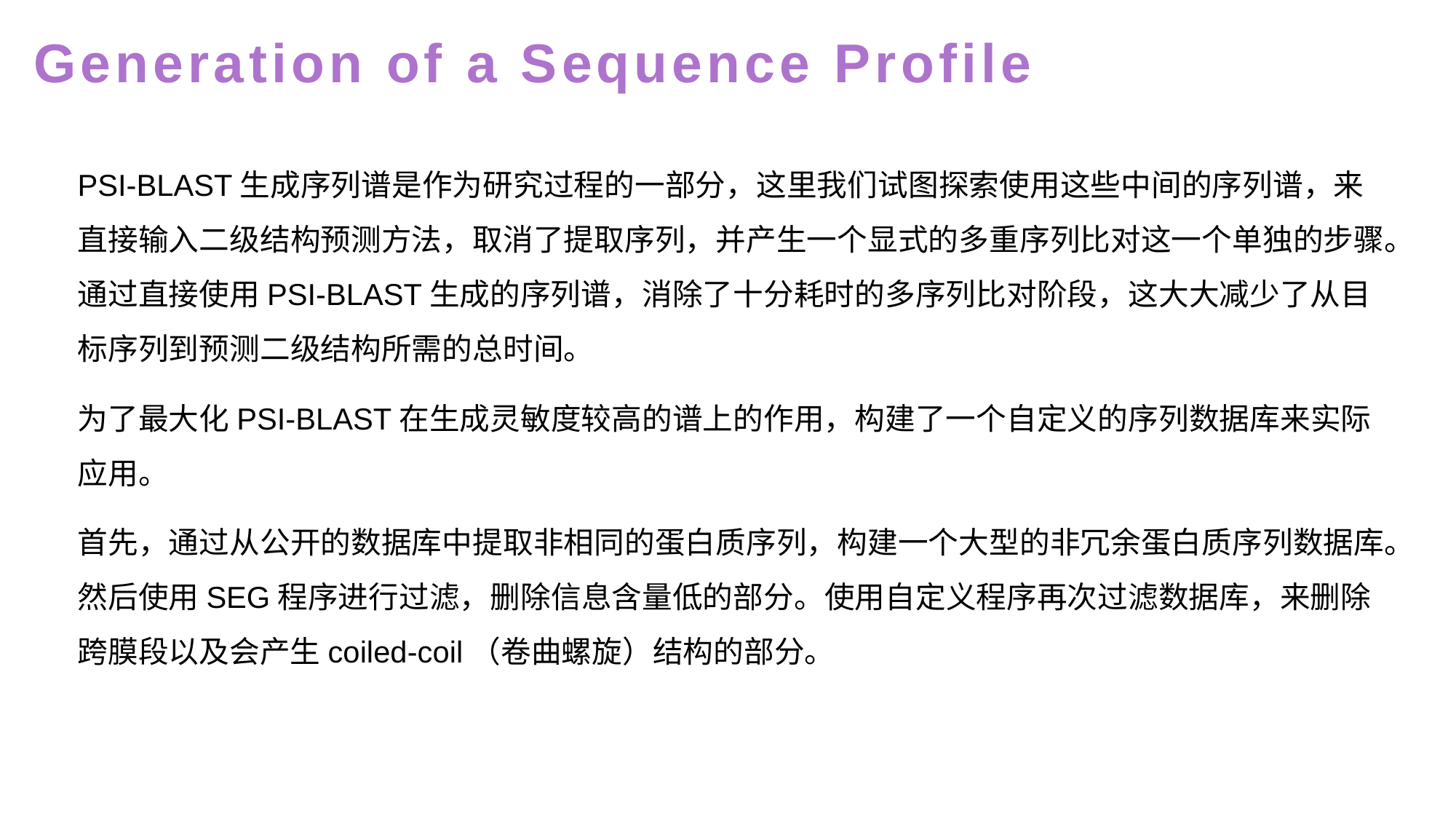

Generation of a Sequence Profile
PSI-BLAST生成序列谱是作为研究过程的一部分，这里我们试图探索使用这些中间的序列谱，来直接输入二级结构预测方法，取消了提取序列，并产生一个显式的多重序列比对这一个单独的步骤。通过直接使用PSI-BLAST生成的序列谱，消除了十分耗时的多序列比对阶段，这大大减少了从目标序列到预测二级结构所需的总时间。
为了最大化PSI-BLAST在生成灵敏度较高的谱上的作用，构建了一个自定义的序列数据库来实际应用。
首先，通过从公开的数据库中提取非相同的蛋白质序列，构建一个大型的非冗余蛋白质序列数据库。然后使用SEG程序进行过滤，删除信息含量低的部分。使用自定义程序再次过滤数据库，来删除跨膜段以及会产生coiled-coil（卷曲螺旋）结构的部分。